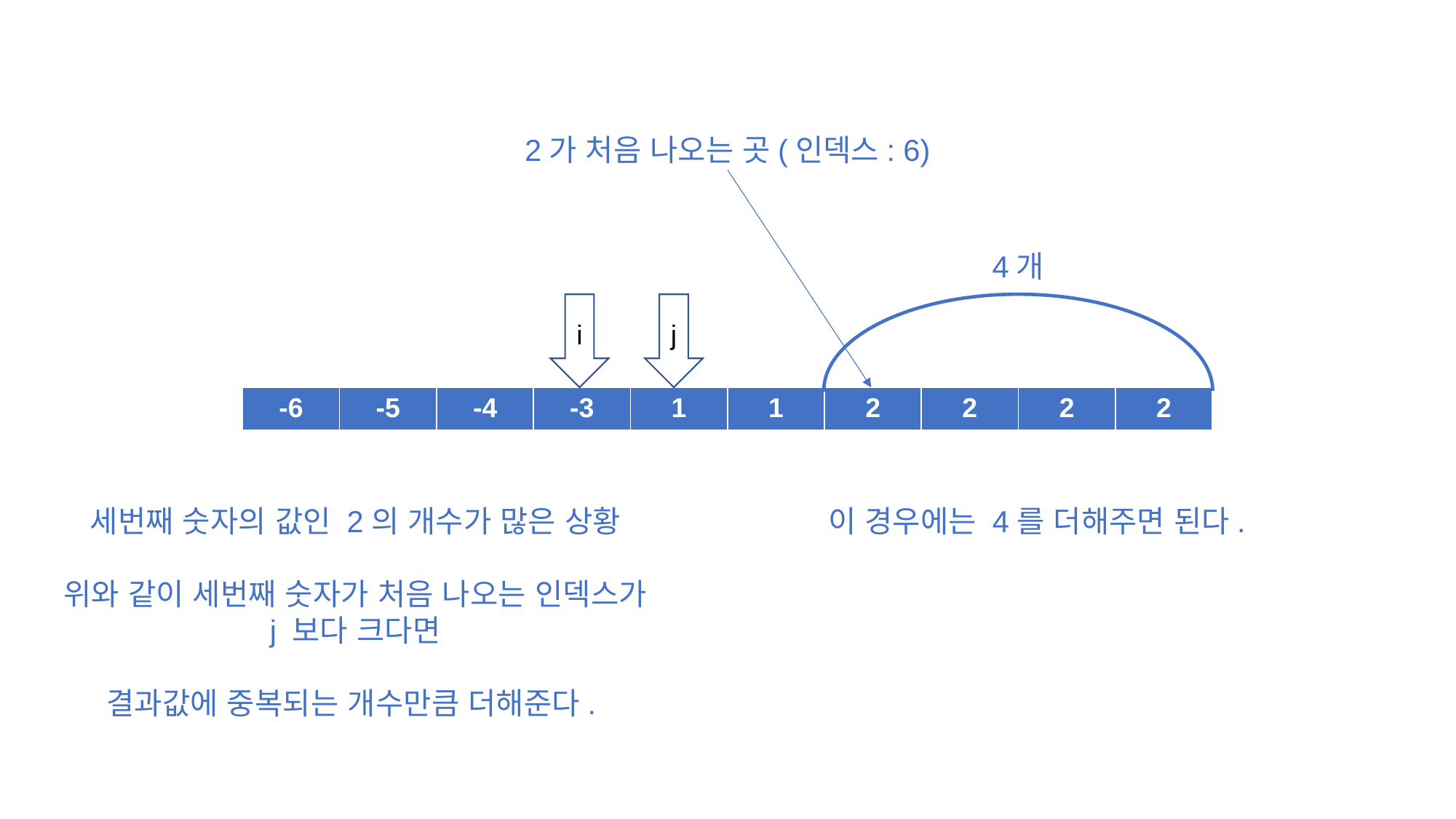

2가 처음 나오는 곳(인덱스: 6)
4개
i
j

| -6 | -5 | -4 | -3 | 1 | 1 | 2 | 2 | 2 | 2 |
| --- | --- | --- | --- | --- | --- | --- | --- | --- | --- |
세번째 숫자의 값인 2의 개수가 많은 상황

위와 같이 세번째 숫자가 처음 나오는 인덱스가
j 보다 크다면

결과값에 중복되는 개수만큼 더해준다.
이 경우에는 4를 더해주면 된다.